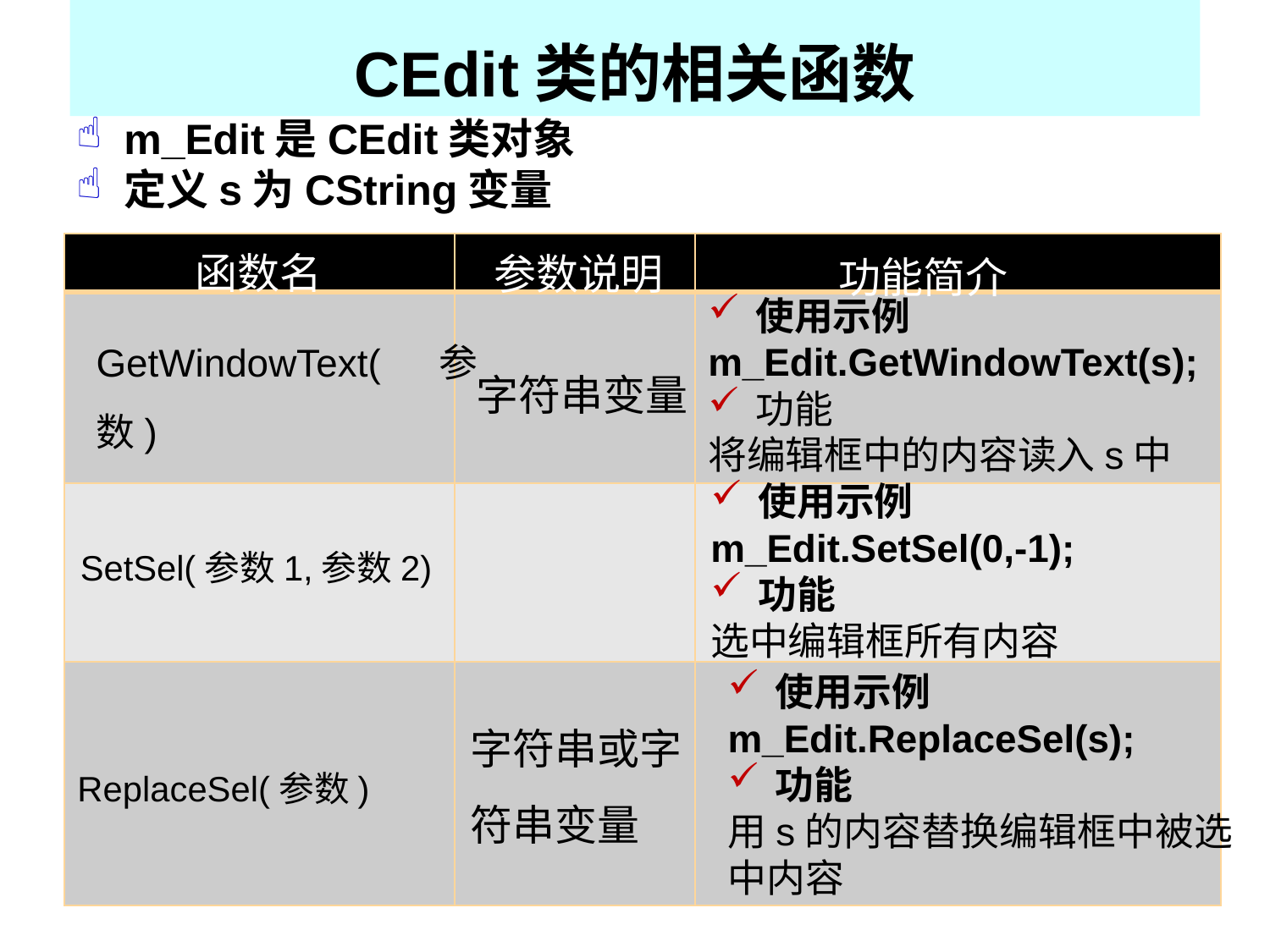

CEdit类的相关函数
m_Edit是CEdit类对象
定义s为CString变量
函数名
参数说明
功能简介
|  |  |  |
| --- | --- | --- |
|  |  |  |
|  |  |  |
|  |  |  |
使用示例
m_Edit.GetWindowText(s);
功能
将编辑框中的内容读入s中
字符串变量
GetWindowText(参数)
使用示例
m_Edit.SetSel(0,-1);
功能
选中编辑框所有内容
SetSel(参数1,参数2)
使用示例
m_Edit.ReplaceSel(s);
功能
用s的内容替换编辑框中被选中内容
字符串或字符串变量
ReplaceSel(参数)